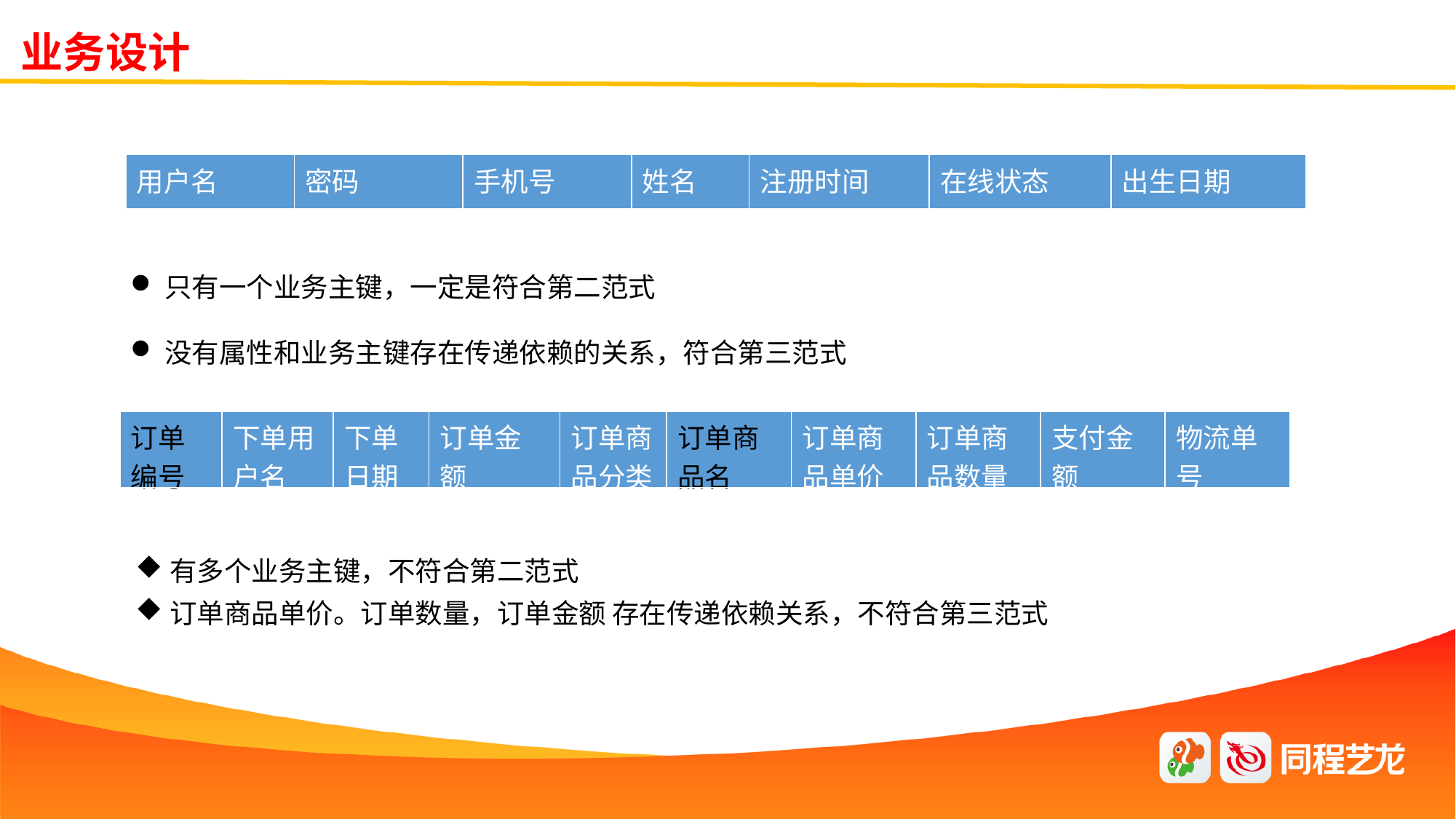

业务设计
| 用户名 | 密码 | 手机号 | 姓名 | 注册时间 | 在线状态 | 出生日期 |
| --- | --- | --- | --- | --- | --- | --- |
只有一个业务主键，一定是符合第二范式

没有属性和业务主键存在传递依赖的关系，符合第三范式
| 订单编号 | 下单用户名 | 下单日期 | 订单金额 | 订单商品分类 | 订单商品名 | 订单商品单价 | 订单商品数量 | 支付金额 | 物流单号 |
| --- | --- | --- | --- | --- | --- | --- | --- | --- | --- |
有多个业务主键，不符合第二范式
订单商品单价。订单数量，订单金额 存在传递依赖关系，不符合第三范式